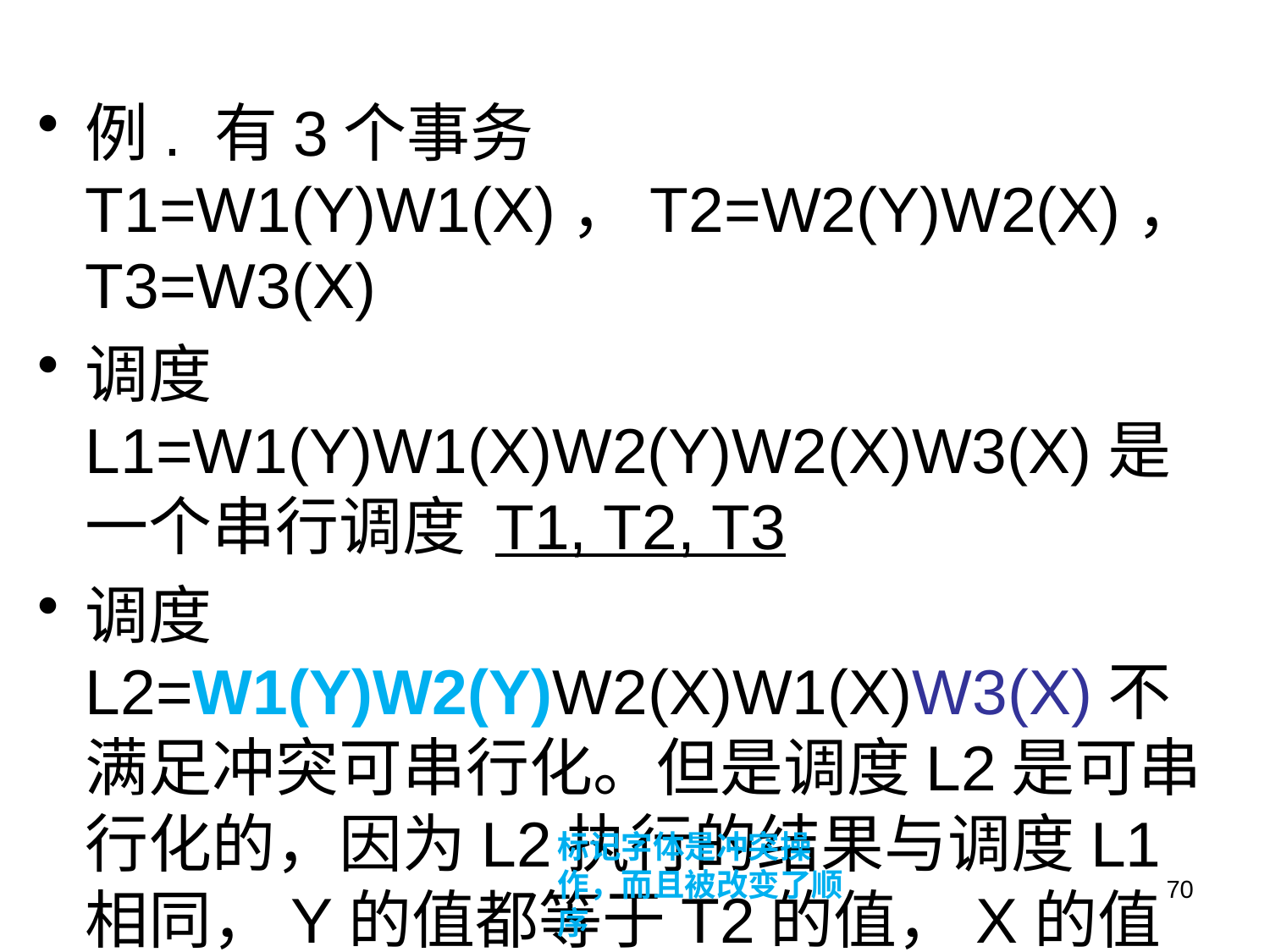

例. 有3个事务 T1=W1(Y)W1(X)，T2=W2(Y)W2(X)，T3=W3(X)
调度L1=W1(Y)W1(X)W2(Y)W2(X)W3(X)是一个串行调度 T1, T2, T3
调度L2=W1(Y)W2(Y)W2(X)W1(X)W3(X)不满足冲突可串行化。但是调度L2是可串行化的，因为L2执行的结果与调度L1相同，Y的值都等于T2的值，X的值都等于T3的值

标记字体是冲突操作，而且被改变了顺序
70